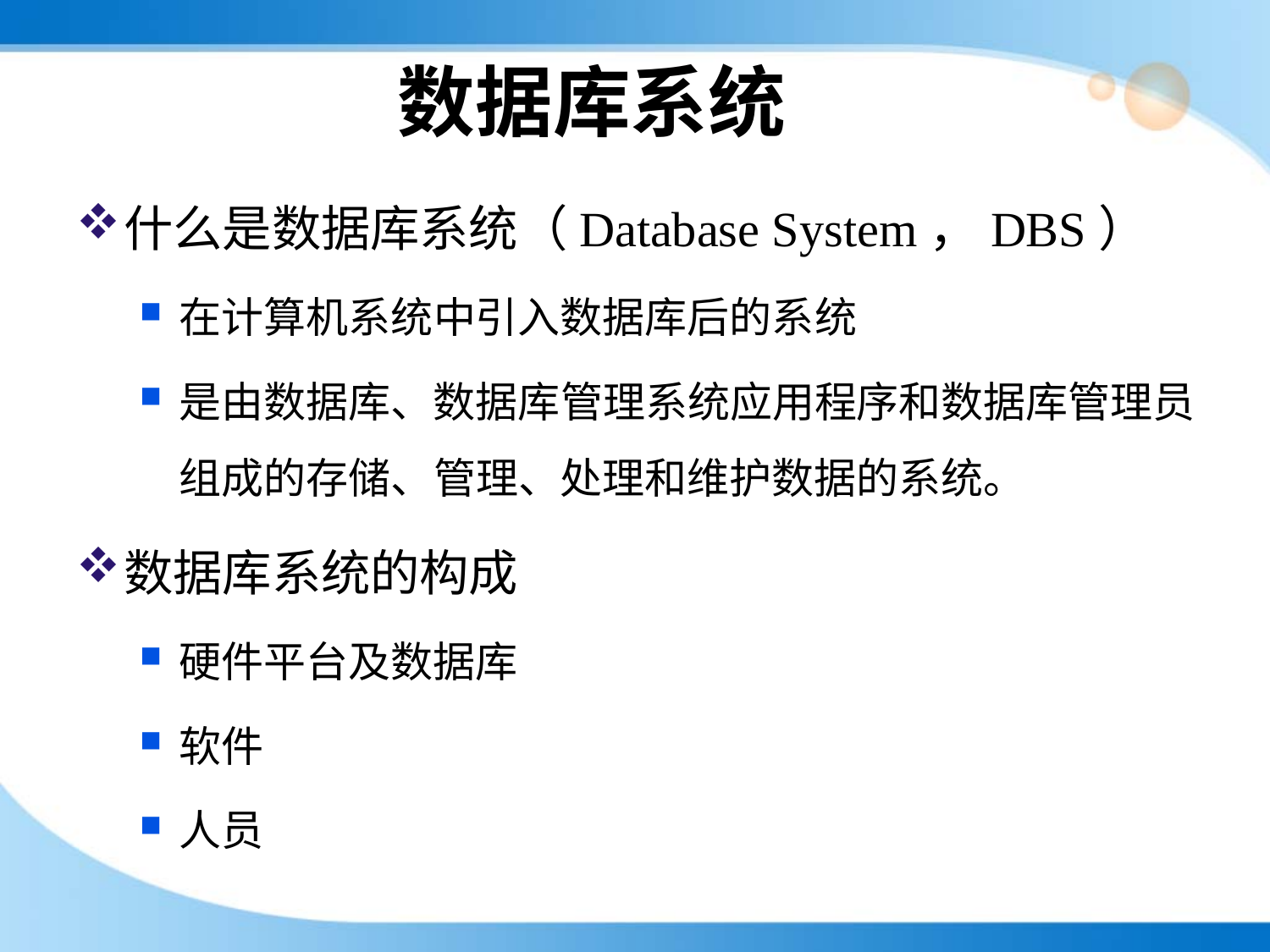

# 数据库系统
什么是数据库系统（Database System，DBS）
在计算机系统中引入数据库后的系统
是由数据库、数据库管理系统应用程序和数据库管理员组成的存储、管理、处理和维护数据的系统。
数据库系统的构成
硬件平台及数据库
软件
人员